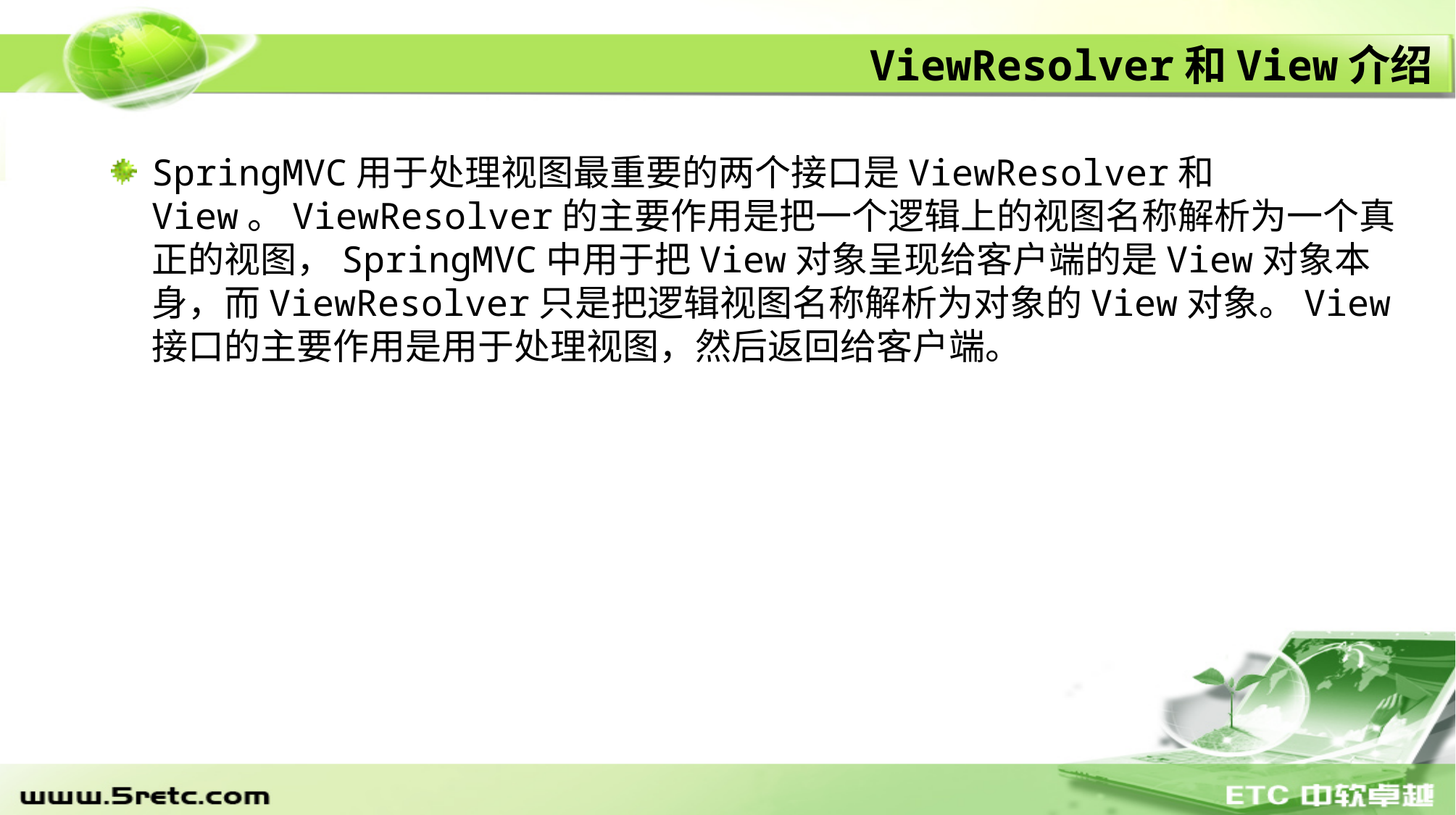

# ViewResolver和View介绍
SpringMVC用于处理视图最重要的两个接口是ViewResolver和View。ViewResolver的主要作用是把一个逻辑上的视图名称解析为一个真正的视图，SpringMVC中用于把View对象呈现给客户端的是View对象本身，而ViewResolver只是把逻辑视图名称解析为对象的View对象。View接口的主要作用是用于处理视图，然后返回给客户端。